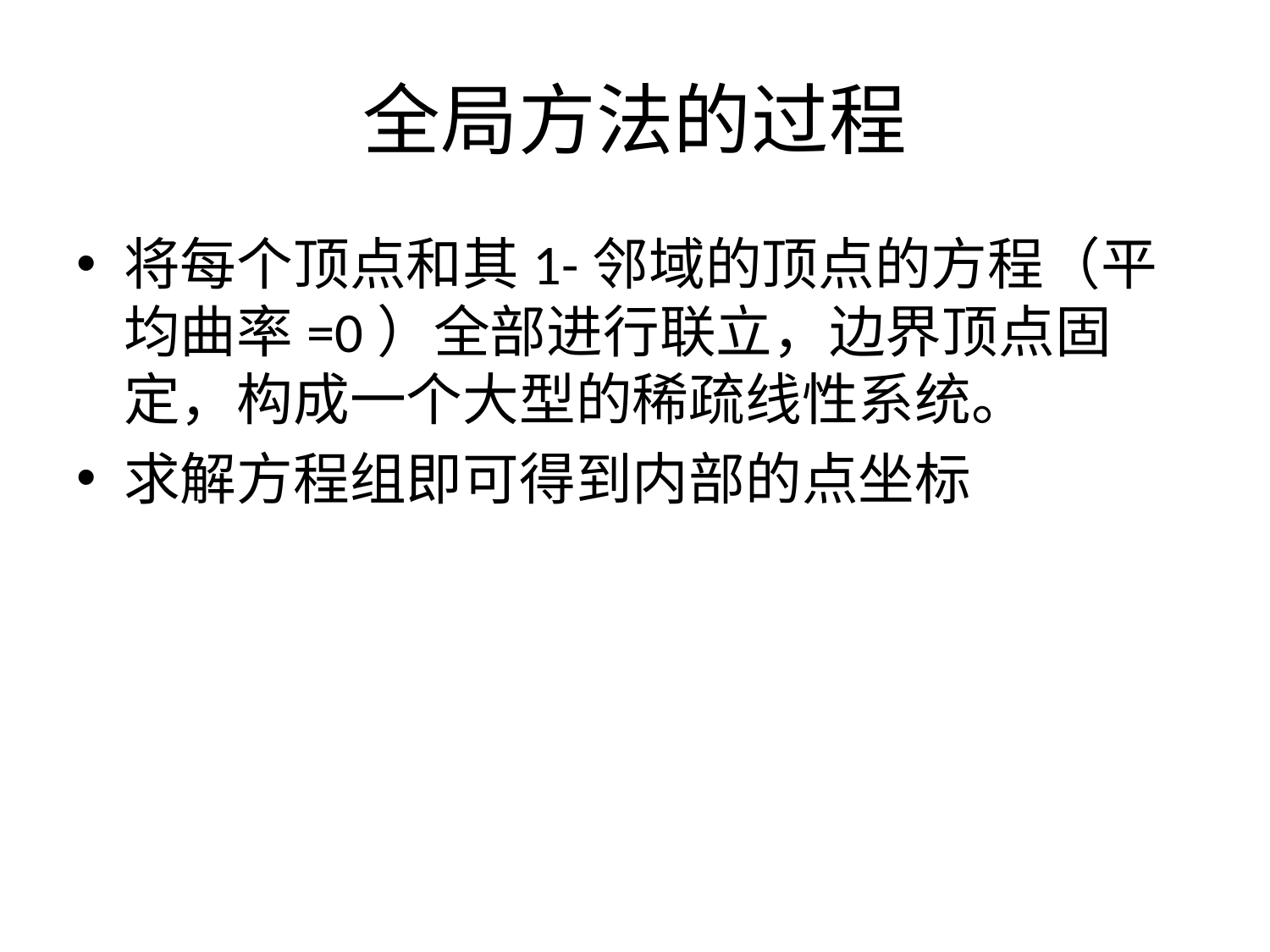

# 全局方法的过程
将每个顶点和其1-邻域的顶点的方程（平均曲率=0）全部进行联立，边界顶点固定，构成一个大型的稀疏线性系统。
求解方程组即可得到内部的点坐标